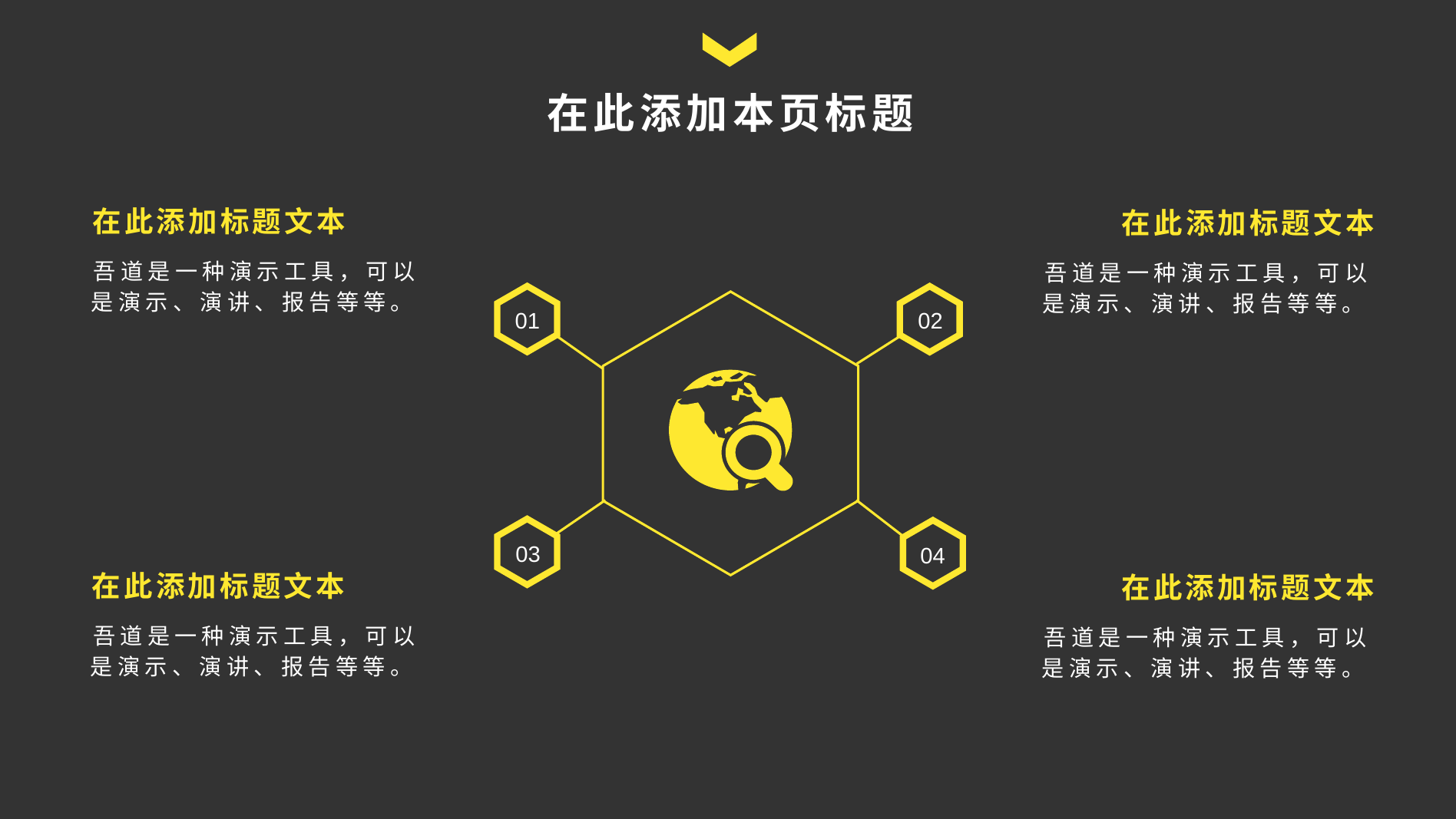

在此添加本页标题
在此添加标题文本
在此添加标题文本
吾道是一种演示工具，可以是演示、演讲、报告等等。
吾道是一种演示工具，可以是演示、演讲、报告等等。

01
02

03
04
在此添加标题文本
在此添加标题文本
吾道是一种演示工具，可以是演示、演讲、报告等等。
吾道是一种演示工具，可以是演示、演讲、报告等等。